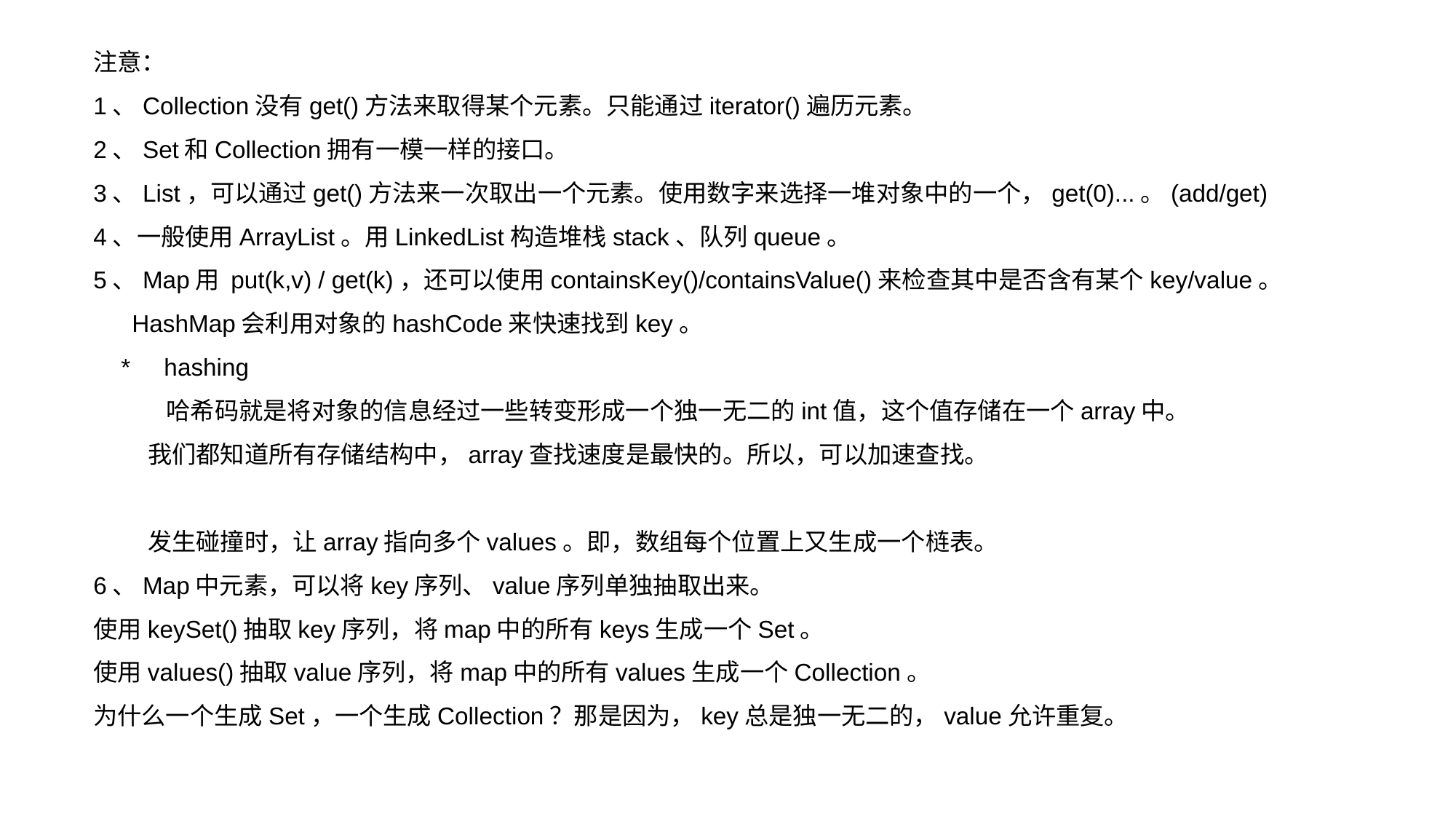

注意： 
1、Collection没有get()方法来取得某个元素。只能通过iterator()遍历元素。 
2、Set和Collection拥有一模一样的接口。 
3、List，可以通过get()方法来一次取出一个元素。使用数字来选择一堆对象中的一个，get(0)...。(add/get) 
4、一般使用ArrayList。用LinkedList构造堆栈stack、队列queue。 
5、Map用 put(k,v) / get(k)，还可以使用containsKey()/containsValue()来检查其中是否含有某个key/value。 
      HashMap会利用对象的hashCode来快速找到key。 
    *     hashing 
          哈希码就是将对象的信息经过一些转变形成一个独一无二的int值，这个值存储在一个array中。 
          我们都知道所有存储结构中，array查找速度是最快的。所以，可以加速查找。 
      
          发生碰撞时，让array指向多个values。即，数组每个位置上又生成一个梿表。 
6、Map中元素，可以将key序列、value序列单独抽取出来。 
使用keySet()抽取key序列，将map中的所有keys生成一个Set。 
使用values()抽取value序列，将map中的所有values生成一个Collection。 
为什么一个生成Set，一个生成Collection？那是因为，key总是独一无二的，value允许重复。